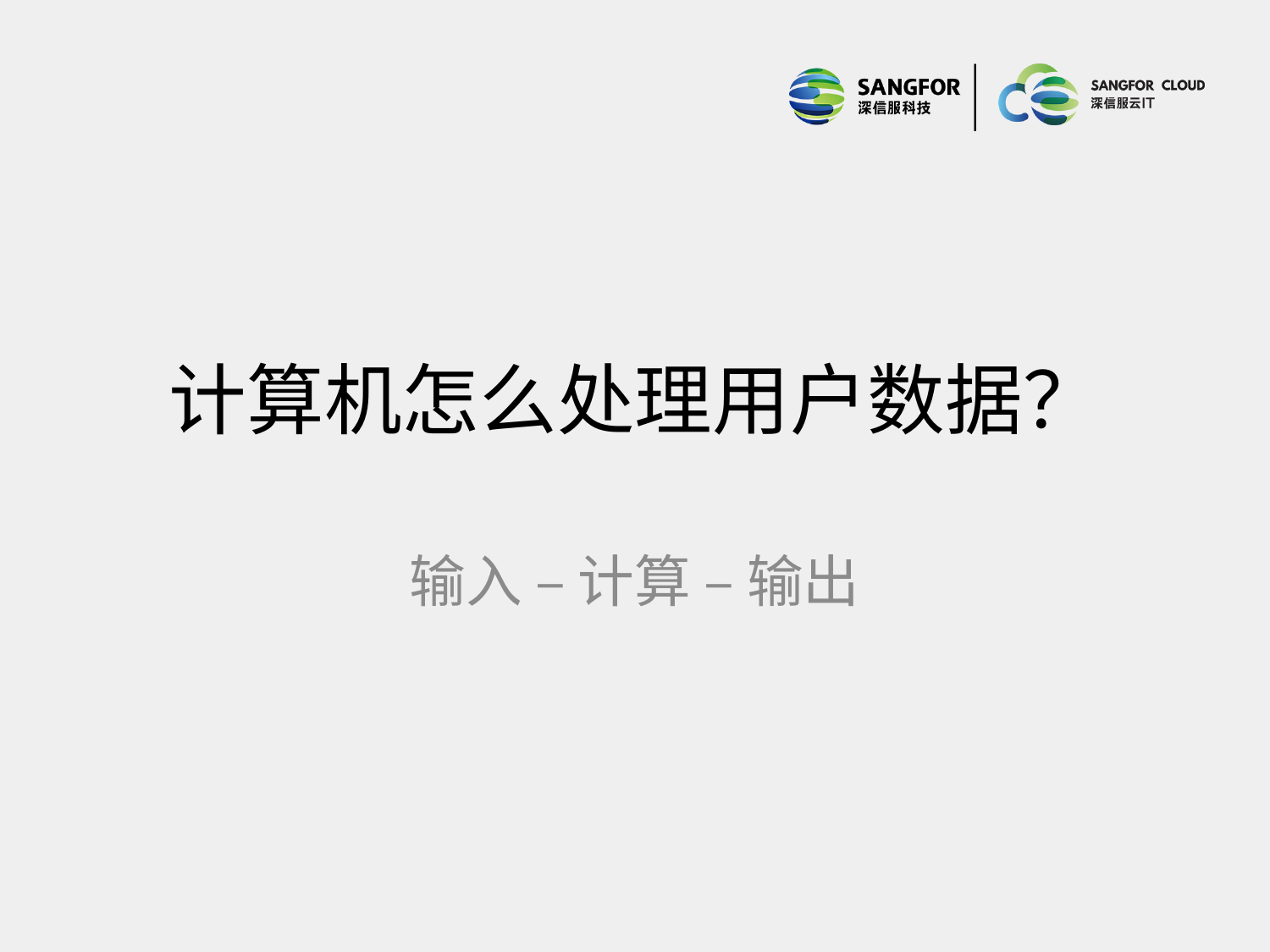

# 计算机怎么处理用户数据？
输入 – 计算 – 输出